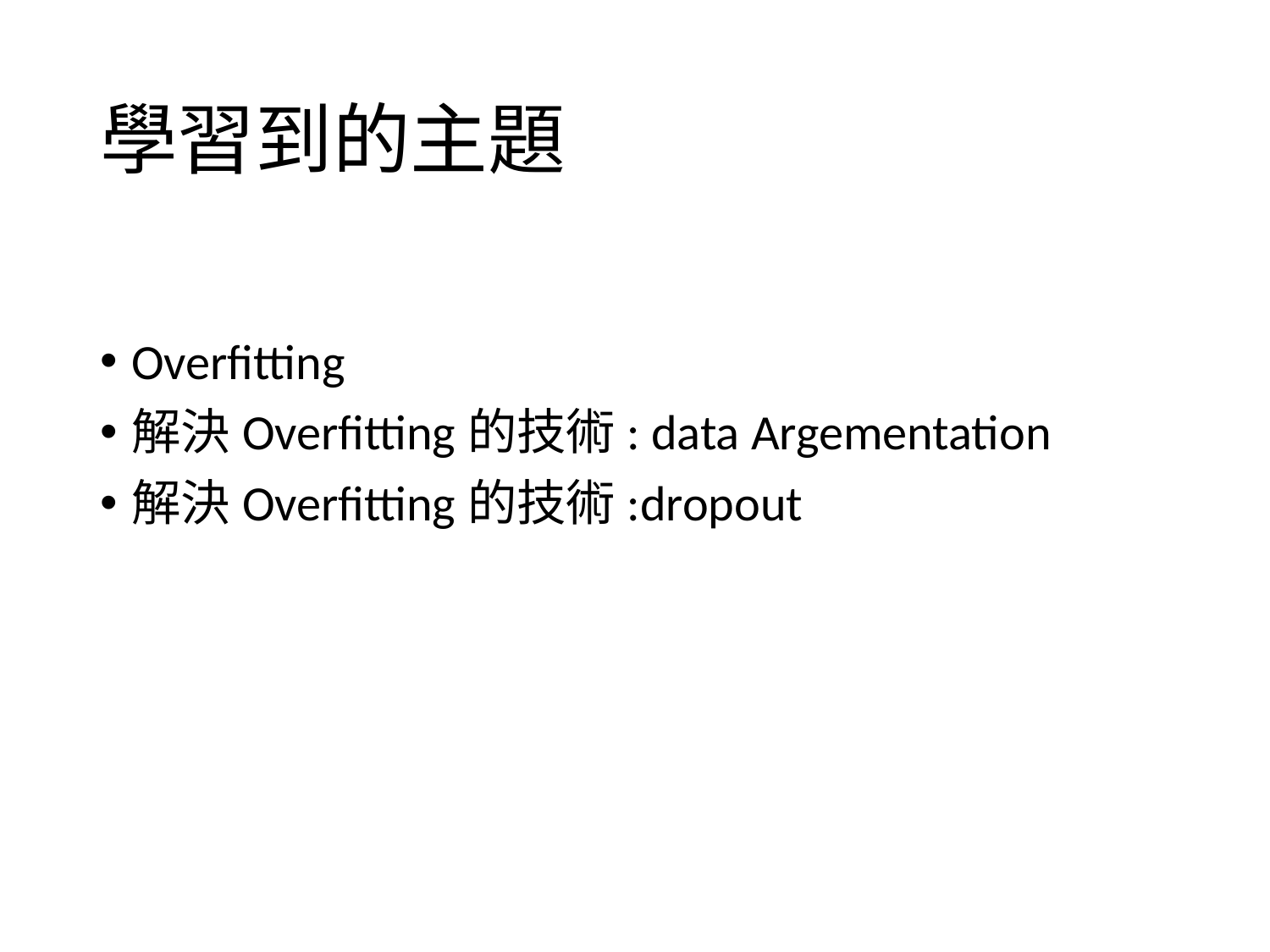

# 學習到的主題

Overfitting
解決Overfitting的技術: data Argementation
解決Overfitting的技術:dropout